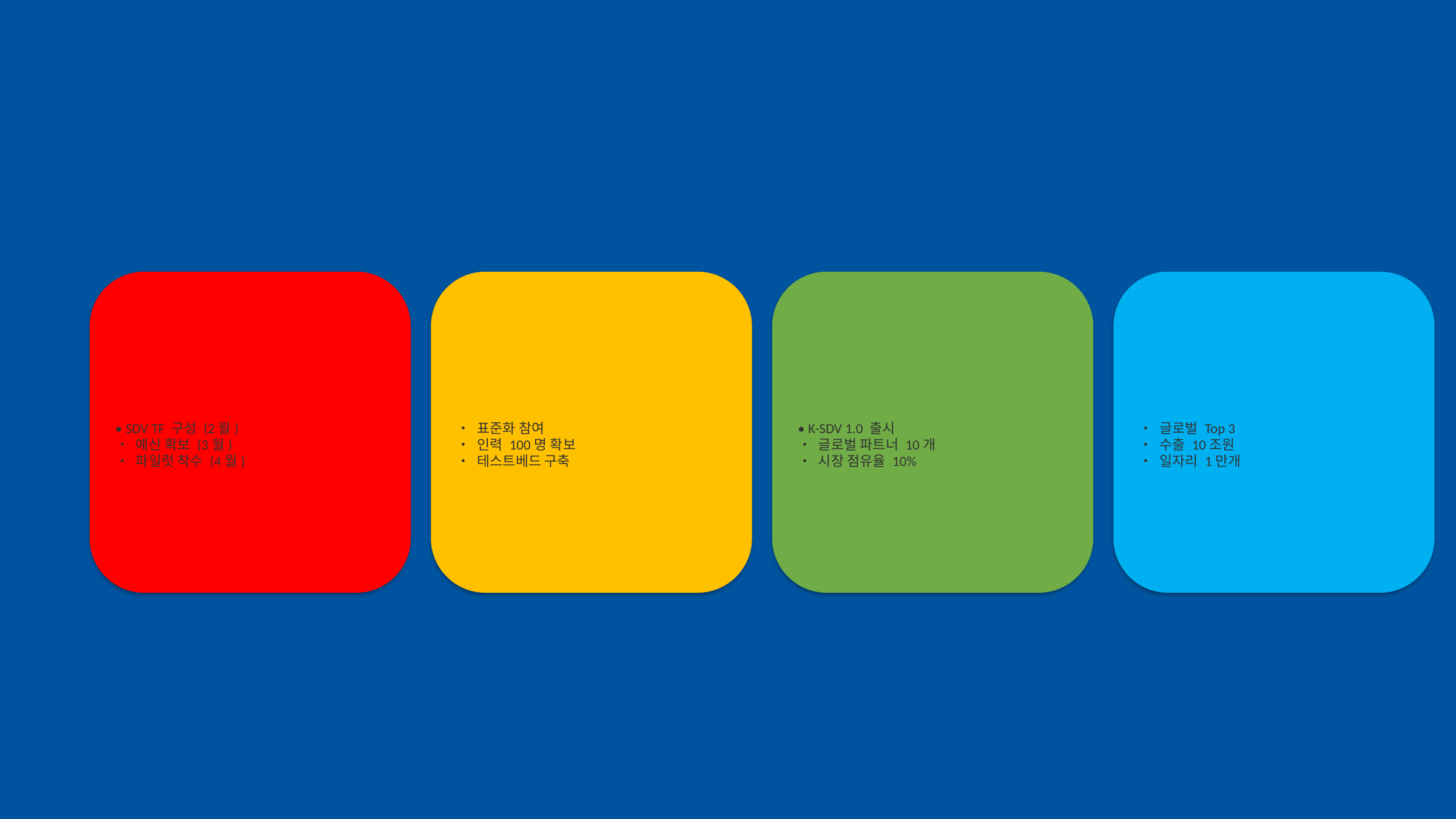

#
Call to Action
즉시 실행
• SDV TF 구성 (2월)
• 예산 확보 (3월)
• 파일럿 착수 (4월)
단기 목표
• 표준화 참여
• 인력 100명 확보
• 테스트베드 구축
중기 목표
• K-SDV 1.0 출시
• 글로벌 파트너 10개
• 시장 점유율 10%
장기 비전
• 글로벌 Top 3
• 수출 10조원
• 일자리 1만개
"SDV는 선택이 아닌 필수, 미래 자동차 산업의 생존 전략"